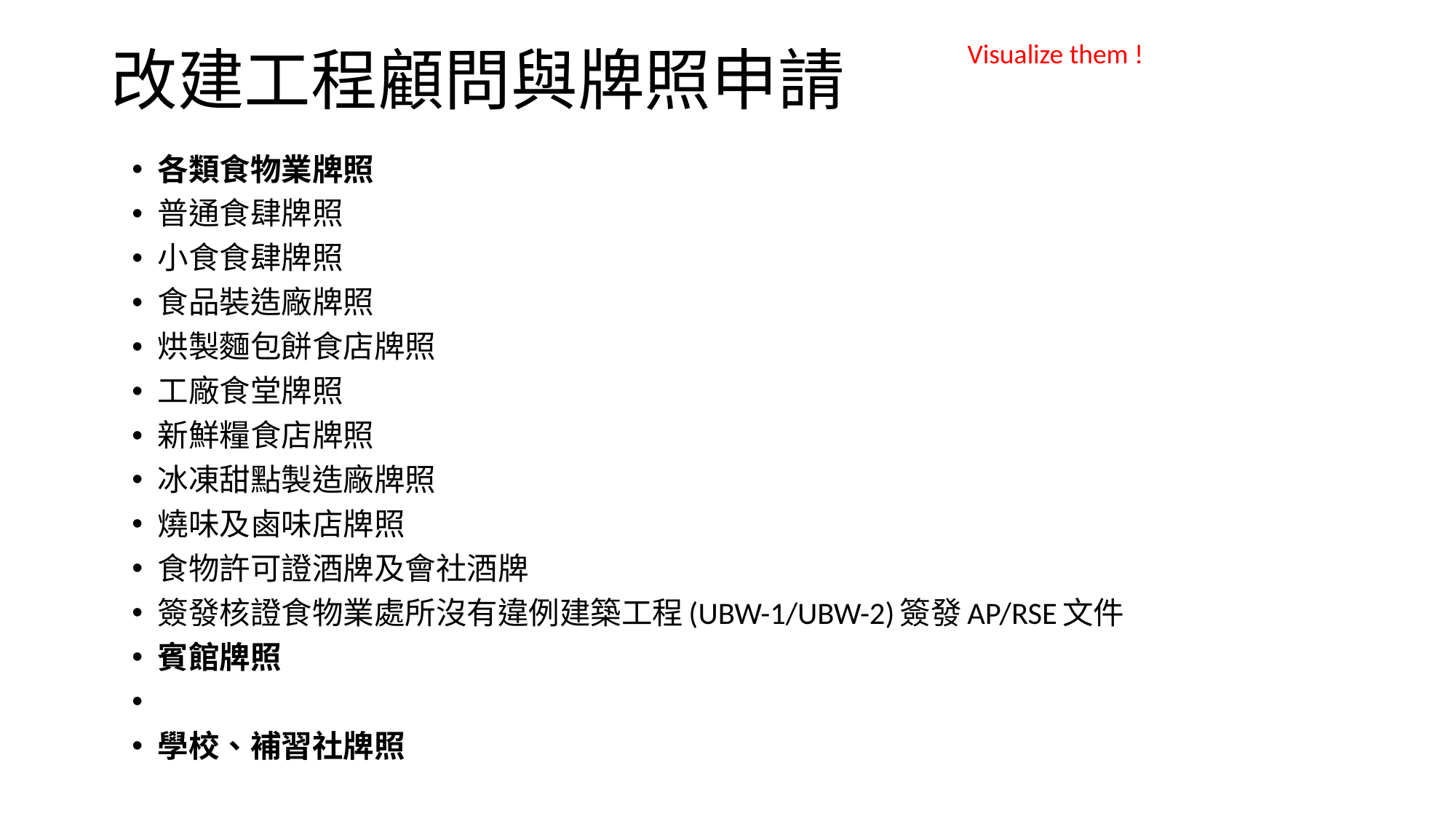

Visualize them !
# 改建工程顧問與牌照申請
各類食物業牌照
普通食肆牌照
小食食肆牌照
食品裝造廠牌照
烘製麵包餅食店牌照
工廠食堂牌照
新鮮糧食店牌照
冰凍甜點製造廠牌照
燒味及鹵味店牌照
食物許可證酒牌及會社酒牌
簽發核證食物業處所沒有違例建築工程(UBW-1/UBW-2)簽發AP/RSE文件
賓館牌照

學校、補習社牌照